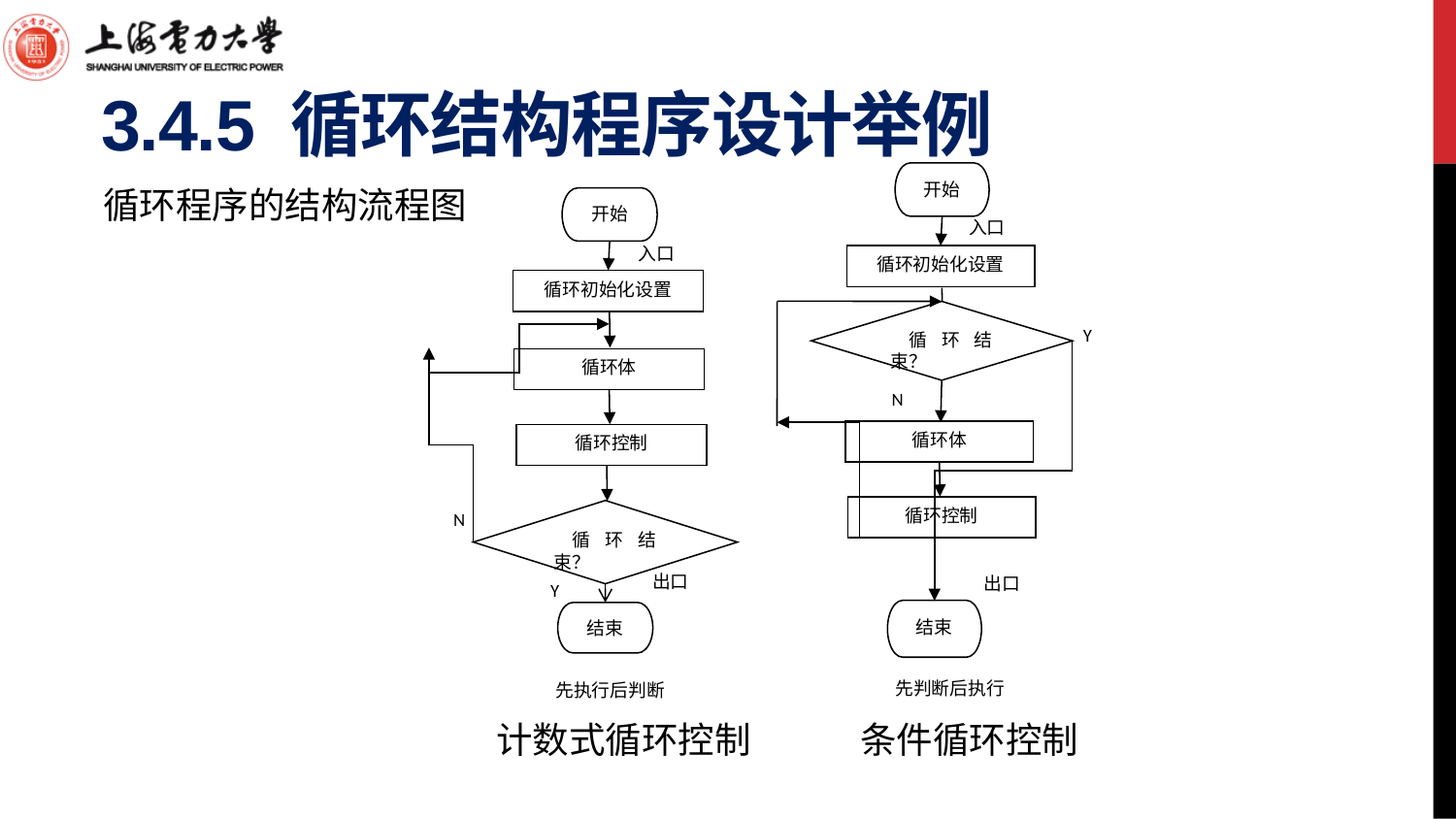

# 3.4.5 循环结构程序设计举例

开始
循环初始化设置
循环结束？
Y
循环体
循环控制
N
结束
入口
出口
 先判断后执行
开始
循环初始化设置
循环体
循环控制
循环结束？
结束
N
  Y
入口
出口
 先执行后判断
循环程序的结构流程图
条件循环控制
计数式循环控制